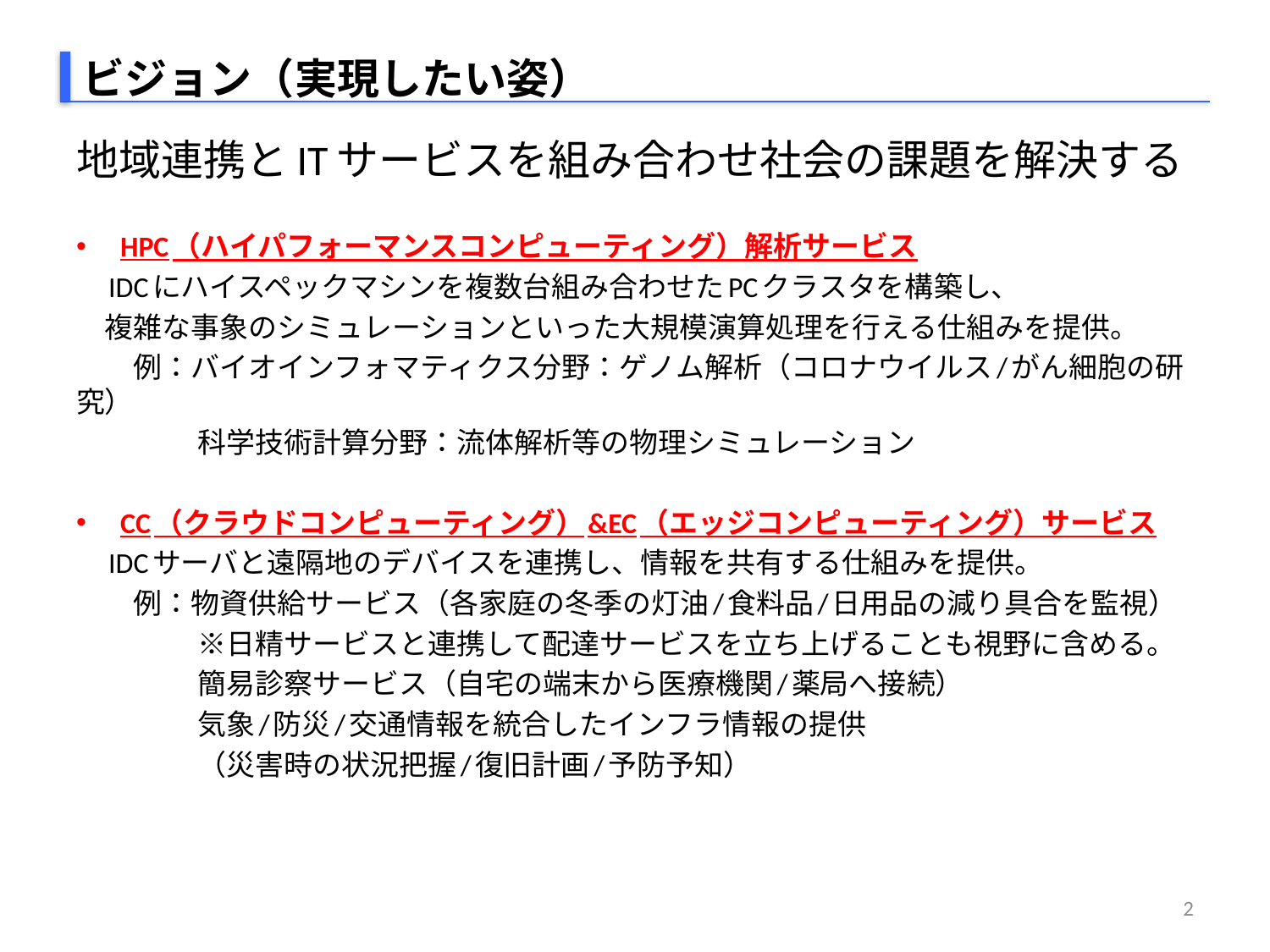

# 地域連携とITサービスを組み合わせ社会の課題を解決する
ビジョン（実現したい姿）

HPC（ハイパフォーマンスコンピューティング）解析サービス
　IDCにハイスペックマシンを複数台組み合わせたPCクラスタを構築し、
　複雑な事象のシミュレーションといった大規模演算処理を行える仕組みを提供。
　　例：バイオインフォマティクス分野：ゲノム解析（コロナウイルス/がん細胞の研究）
　　　　 科学技術計算分野：流体解析等の物理シミュレーション

CC（クラウドコンピューティング）&EC（エッジコンピューティング）サービス
　IDCサーバと遠隔地のデバイスを連携し、情報を共有する仕組みを提供。
　　例：物資供給サービス（各家庭の冬季の灯油/食料品/日用品の減り具合を監視）
　　　　 ※日精サービスと連携して配達サービスを立ち上げることも視野に含める。
　　　　 簡易診察サービス（自宅の端末から医療機関/薬局へ接続）
　　　　 気象/防災/交通情報を統合したインフラ情報の提供
　　　　 （災害時の状況把握/復旧計画/予防予知）

2